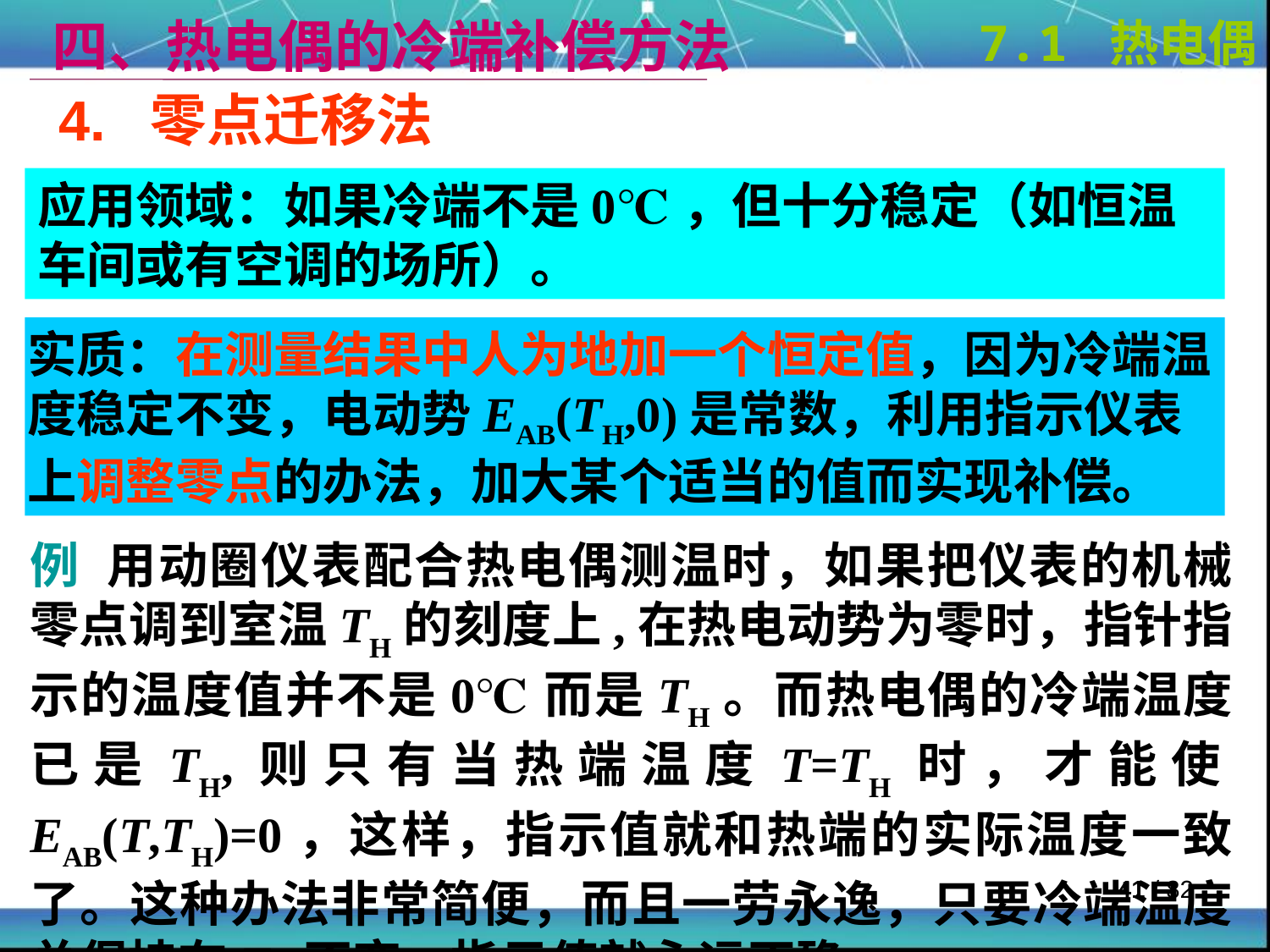

四、热电偶的冷端补偿方法
7.1 热电偶
4.  零点迁移法

应用领域：如果冷端不是0℃，但十分稳定（如恒温车间或有空调的场所）。
实质：在测量结果中人为地加一个恒定值，因为冷端温度稳定不变，电动势EAB(TH,0)是常数，利用指示仪表上调整零点的办法，加大某个适当的值而实现补偿。
例  用动圈仪表配合热电偶测温时，如果把仪表的机械零点调到室温TH的刻度上,在热电动势为零时，指针指示的温度值并不是0℃而是TH。而热电偶的冷端温度已是TH,则只有当热端温度T=TH时，才能使EAB(T,TH)=0，这样，指示值就和热端的实际温度一致了。这种办法非常简便，而且一劳永逸，只要冷端温度总保持在TH不变，指示值就永远正确。
41 / 82